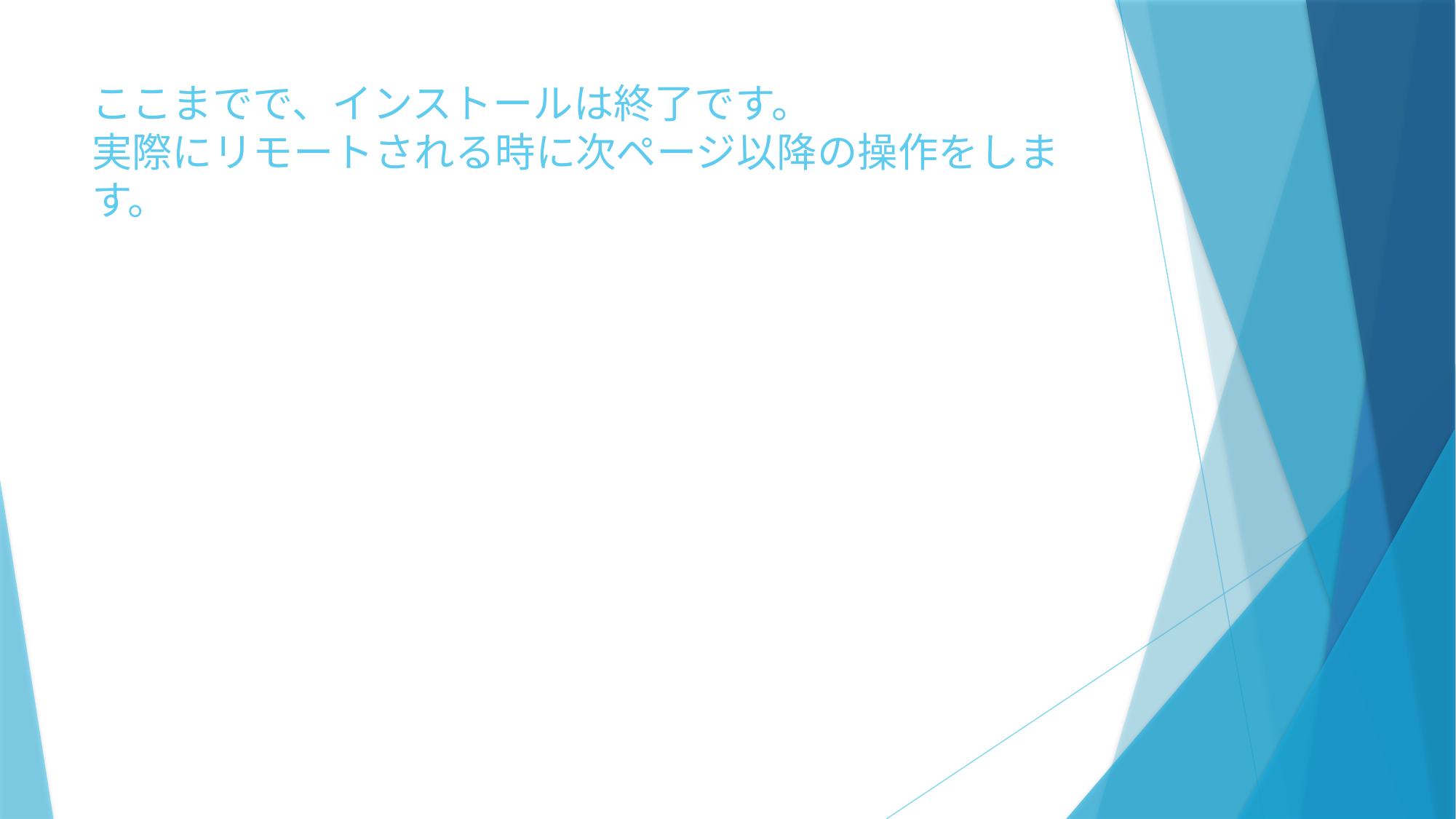

# ここまでで、インストールは終了です。 実際にリモートされる時に次ページ以降の操作をします。